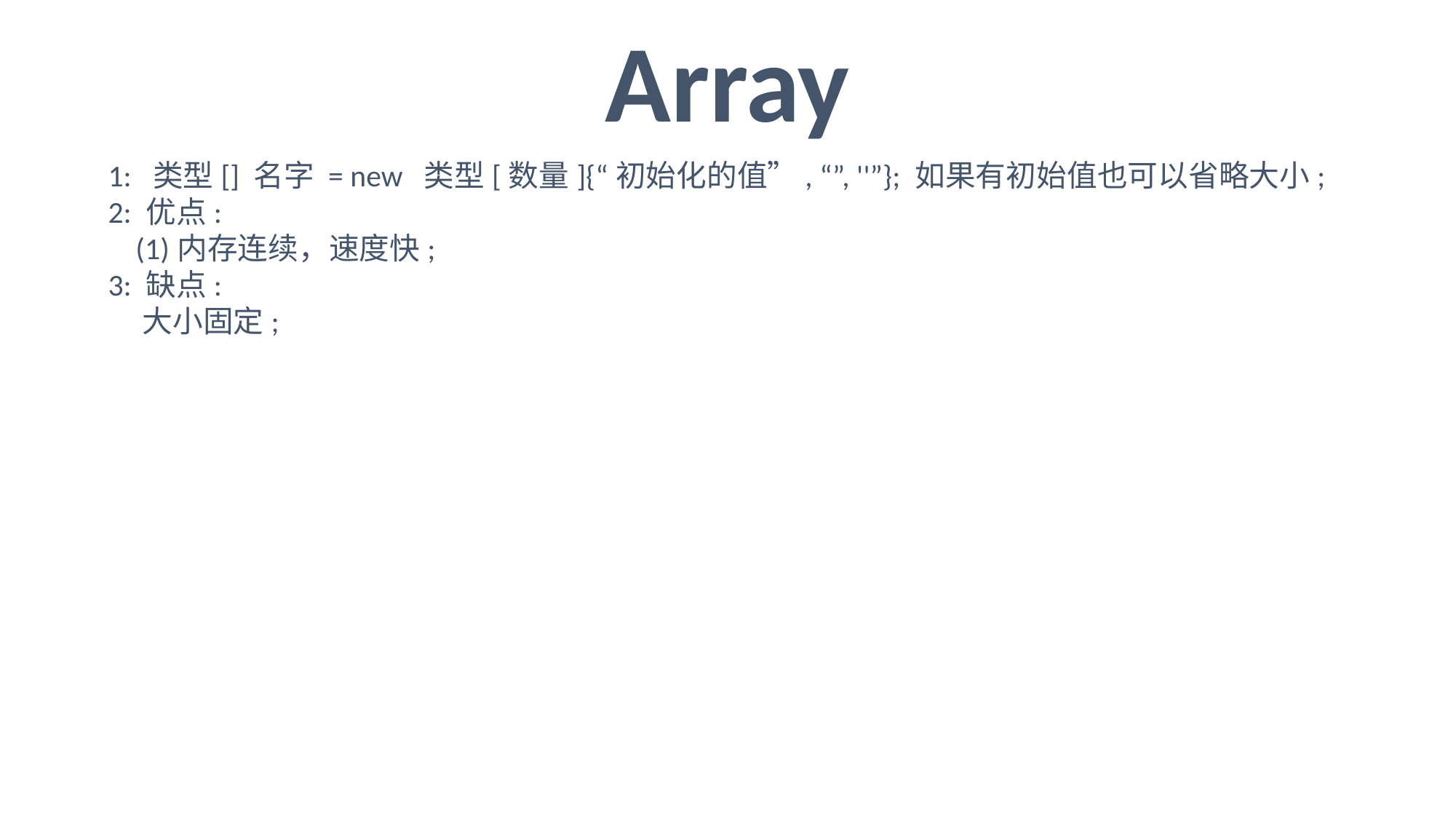

Array
1:  类型[] 名字 = new  类型[数量]{“初始化的值”, “”, ''”}; 如果有初始值也可以省略大小;
2: 优点:
    (1)内存连续，速度快;
3: 缺点:
    大小固定;
2